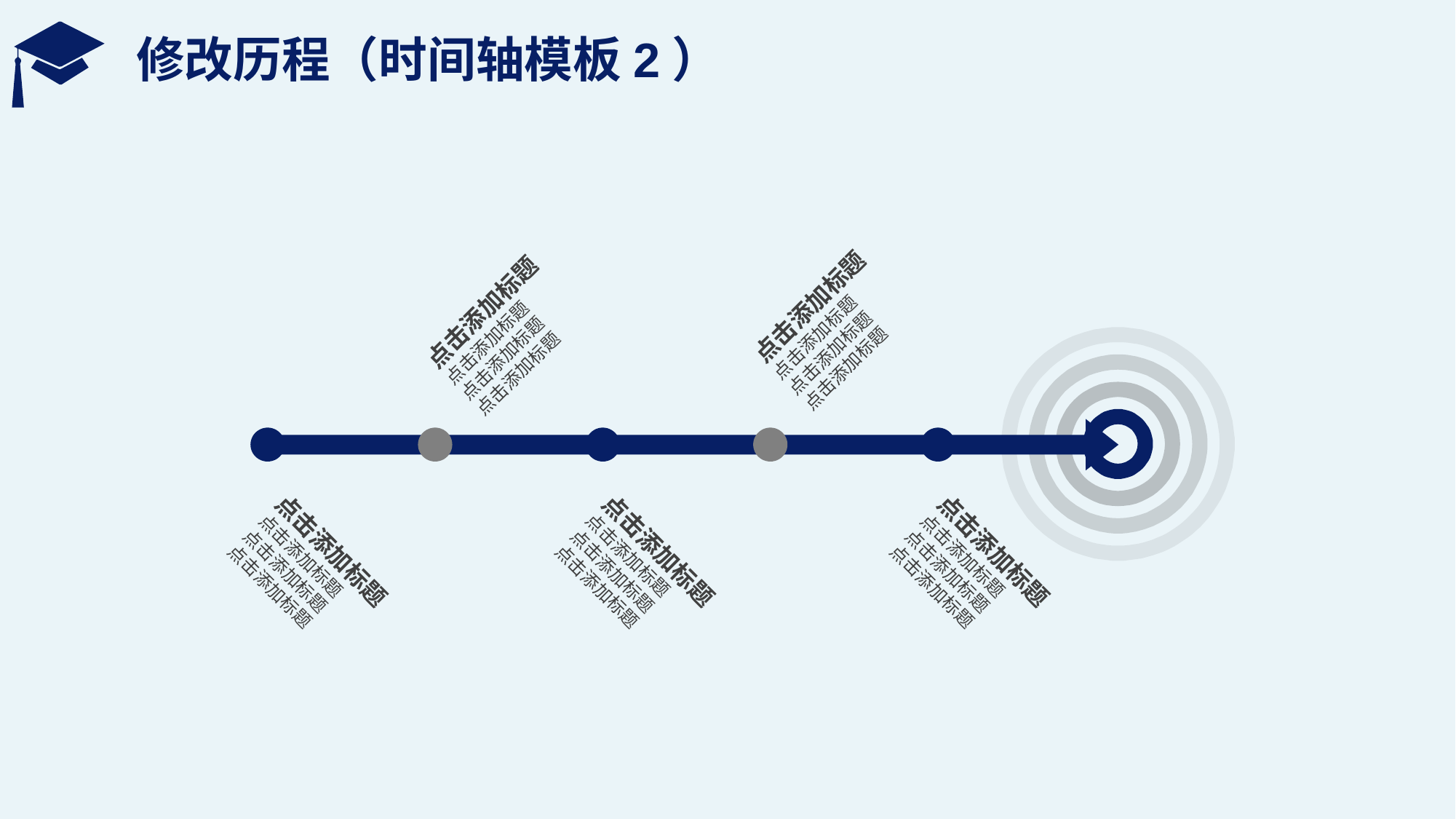

# 修改历程（时间轴模板2）
点击添加标题
点击添加标题
点击添加标题
点击添加标题
点击添加标题
点击添加标题
点击添加标题
点击添加标题

点击添加标题
点击添加标题
点击添加标题
点击添加标题
点击添加标题
点击添加标题
点击添加标题
点击添加标题
点击添加标题
点击添加标题
点击添加标题
点击添加标题